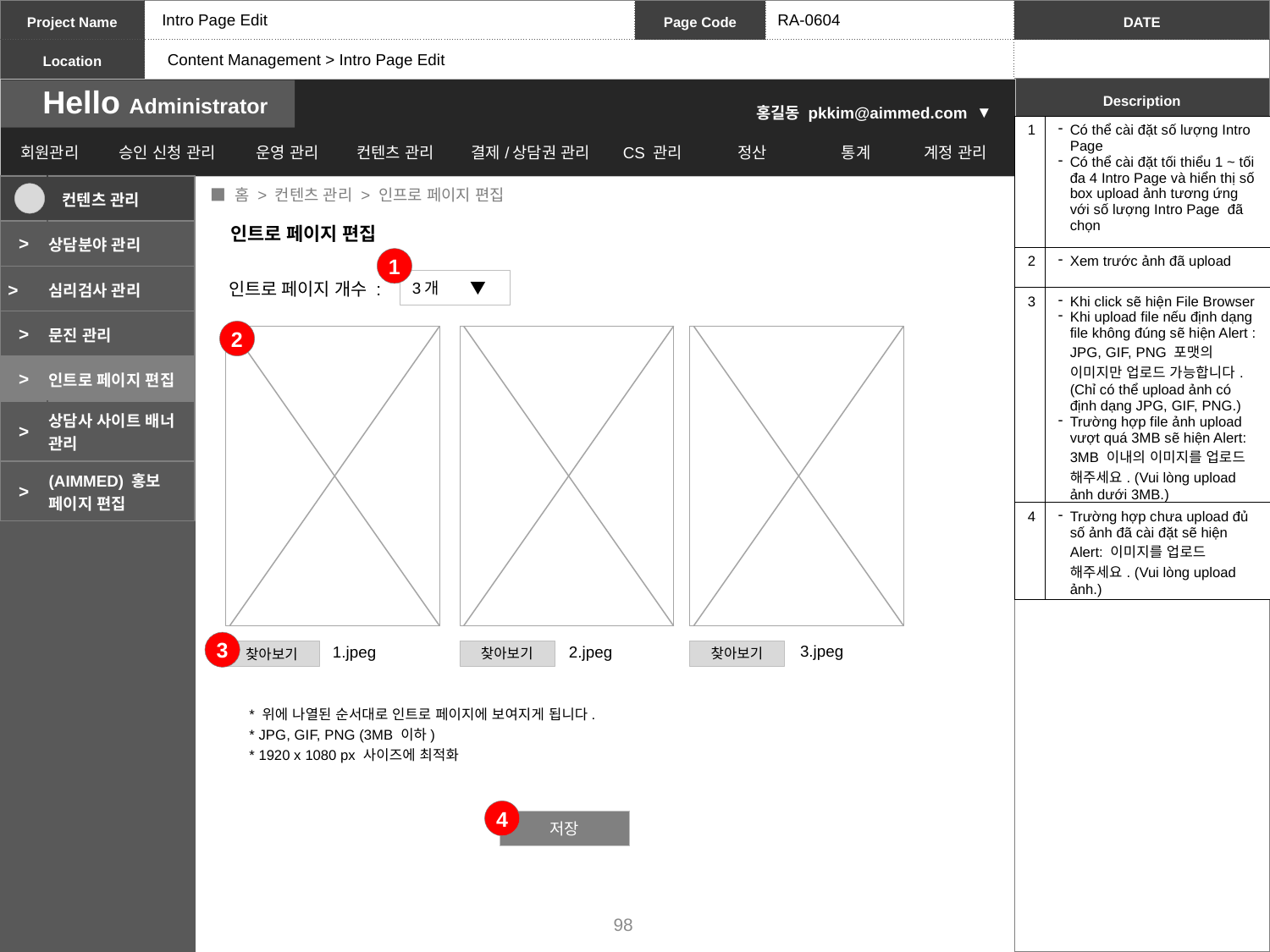

Intro Page Edit
RA-0604
Content Management > Intro Page Edit
| 1 | Có thể cài đặt số lượng Intro Page Có thể cài đặt tối thiểu 1 ~ tối đa 4 Intro Page và hiển thị số box upload ảnh tương ứng với số lượng Intro Page đã chọn |
| --- | --- |
| 2 | Xem trước ảnh đã upload |
| 3 | Khi click sẽ hiện File Browser Khi upload file nếu định dạng file không đúng sẽ hiện Alert : JPG, GIF, PNG 포맷의 이미지만 업로드 가능합니다. (Chỉ có thể upload ảnh có định dạng JPG, GIF, PNG.) Trường hợp file ảnh upload vượt quá 3MB sẽ hiện Alert: 3MB 이내의 이미지를 업로드 해주세요. (Vui lòng upload ảnh dưới 3MB.) |
| 4 | Trường hợp chưa upload đủ số ảnh đã cài đặt sẽ hiện Alert: 이미지를 업로드 해주세요. (Vui lòng upload ảnh.) |
   ■ 홈 > 컨텐츠 관리 > 인프로 페이지 편집

|  | 컨텐츠 관리 |
| --- | --- |
| > | 상담분야 관리 |
| > | 심리검사 관리 |
| > | 문진 관리 |
| > | 인트로 페이지 편집 |
| > | 상담사 사이트 배너 관리 |
| > | (AIMMED) 홍보 페이지 편집 |

인트로 페이지 편집
1
3개       ▼
인트로 페이지 개수 :
2

3
3.jpeg
1.jpeg
2.jpeg
찾아보기
찾아보기
찾아보기
* 위에 나열된 순서대로 인트로 페이지에 보여지게 됩니다.
* JPG, GIF, PNG (3MB 이하)
* 1920 x 1080 px 사이즈에 최적화
4
저장
98